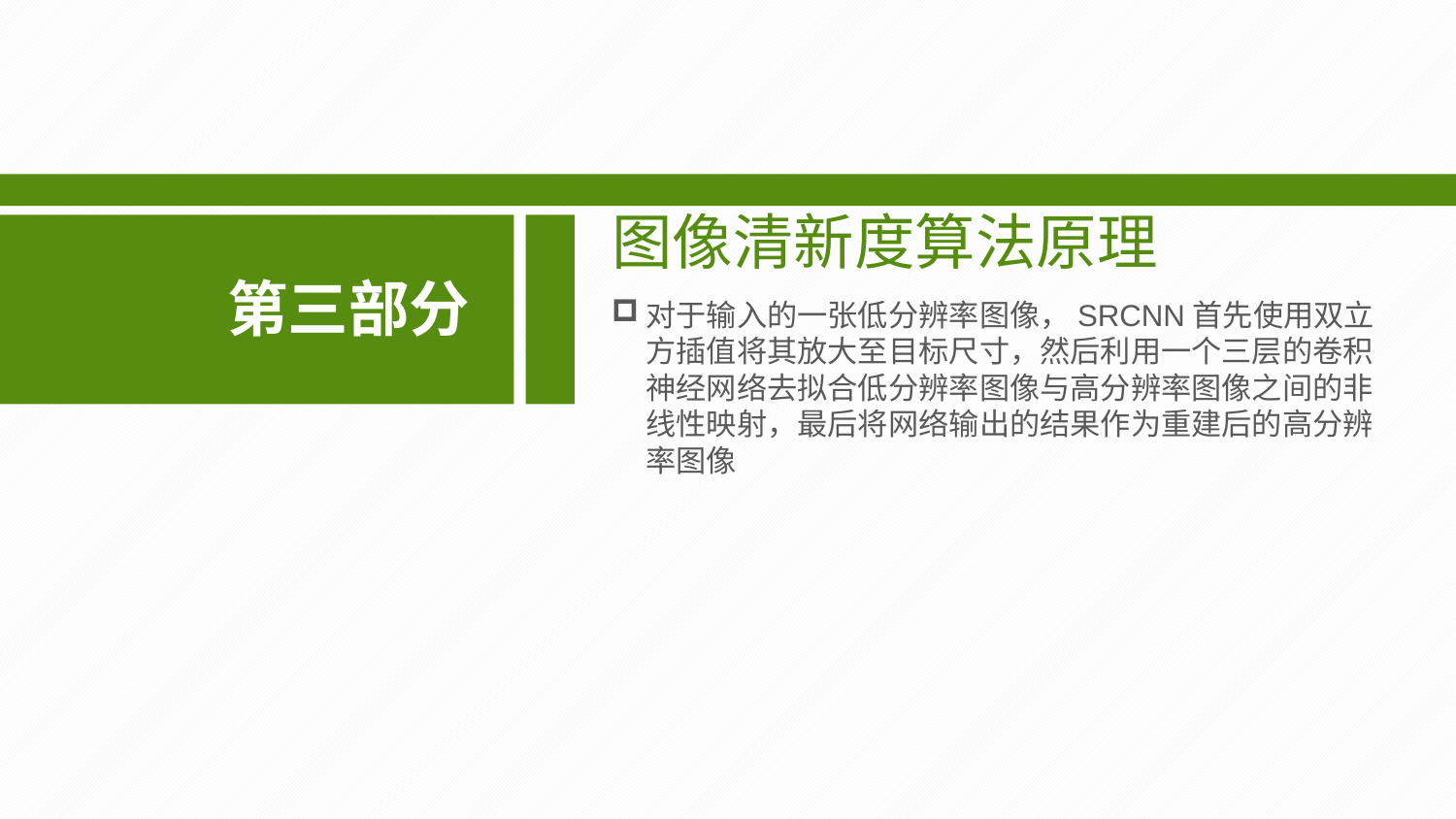

图像清新度算法原理

第三部分
对于输入的一张低分辨率图像，SRCNN首先使用双立方插值将其放大至目标尺寸，然后利用一个三层的卷积神经网络去拟合低分辨率图像与高分辨率图像之间的非线性映射，最后将网络输出的结果作为重建后的高分辨率图像